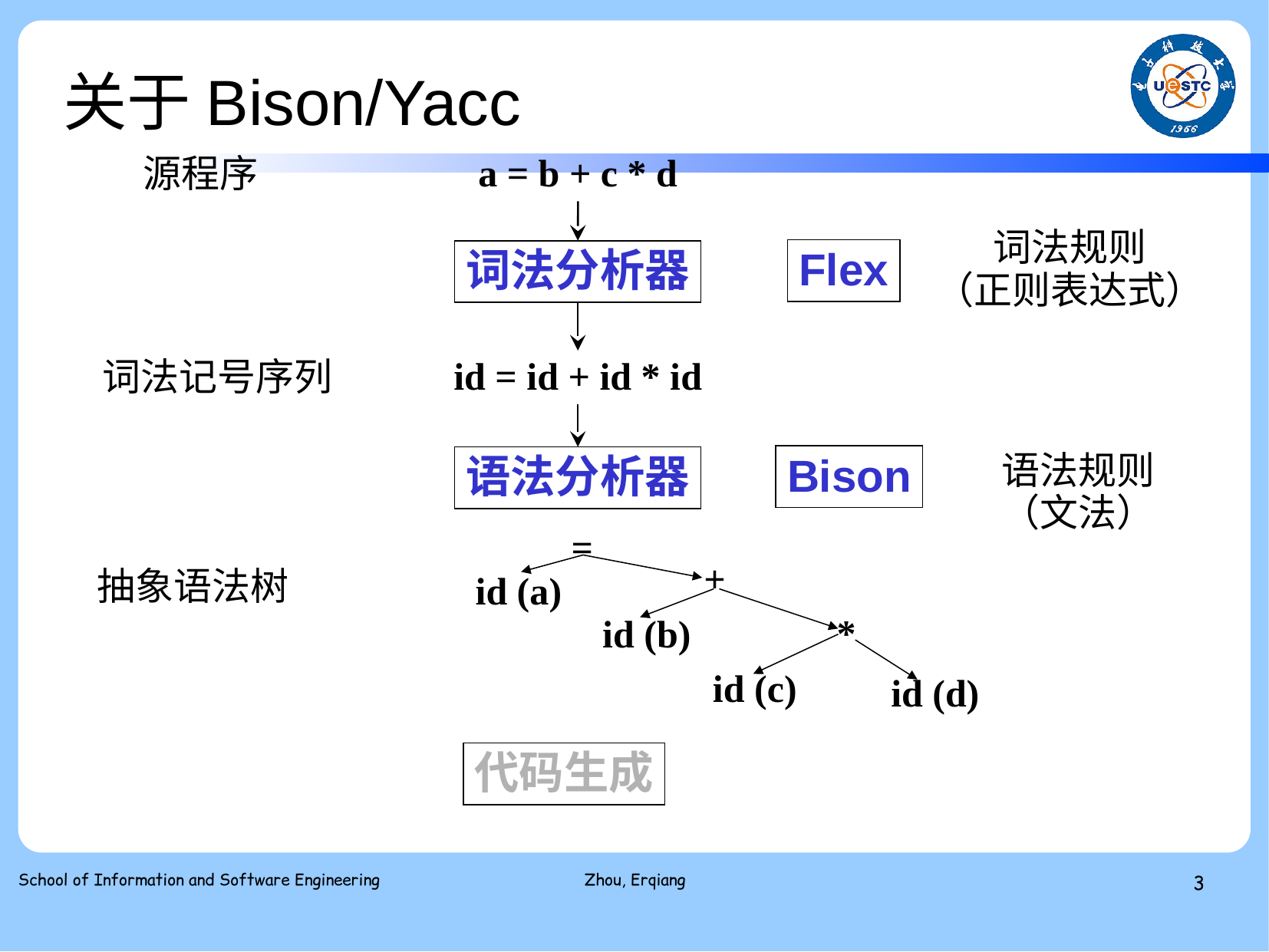

# 关于Bison/Yacc
a = b + c * d
源程序
词法规则
（正则表达式）
Flex
词法分析器
id = id + id * id
词法记号序列
语法规则
（文法）
Bison
语法分析器
=
+

id (a)

*
id (b)

id (c)
id (d)
抽象语法树
代码生成
School of Information and Software Engineering
Zhou, Erqiang
3